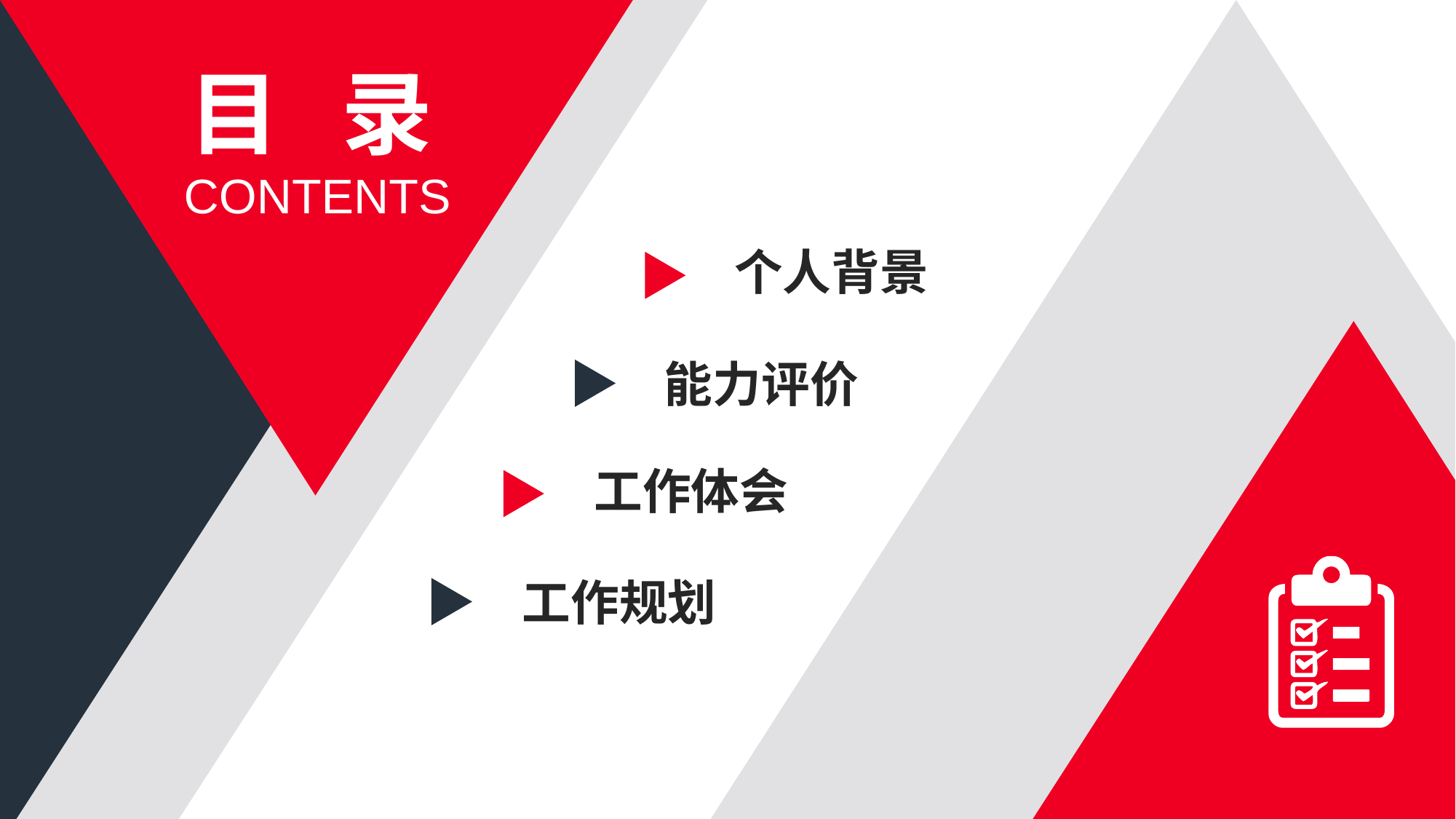

目   录
 CONTENTS

个人背景

能力评价

工作体会

工作规划